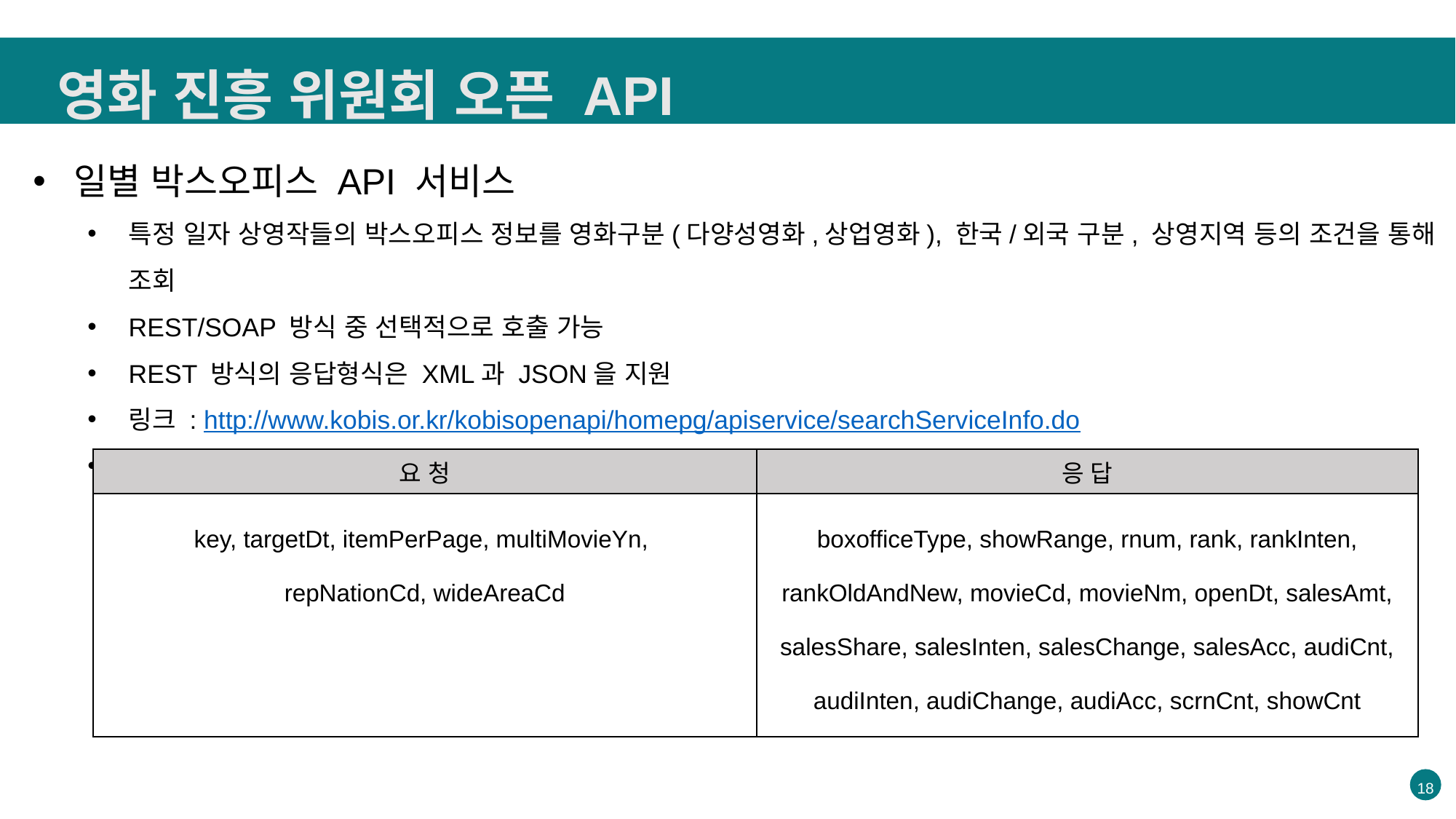

영화 진흥 위원회 오픈 API

일별 박스오피스 API 서비스
특정 일자 상영작들의 박스오피스 정보를 영화구분(다양성영화,상업영화), 한국/외국 구분, 상영지역 등의 조건을 통해 조회
REST/SOAP 방식 중 선택적으로 호출 가능
REST 방식의 응답형식은 XML과 JSON을 지원
링크 : http://www.kobis.or.kr/kobisopenapi/homepg/apiservice/searchServiceInfo.do
데이터 형태
| 요 청 | 응 답 |
| --- | --- |
| key, targetDt, itemPerPage, multiMovieYn, repNationCd, wideAreaCd | boxofficeType, showRange, rnum, rank, rankInten, rankOldAndNew, movieCd, movieNm, openDt, salesAmt, salesShare, salesInten, salesChange, salesAcc, audiCnt, audiInten, audiChange, audiAcc, scrnCnt, showCnt |